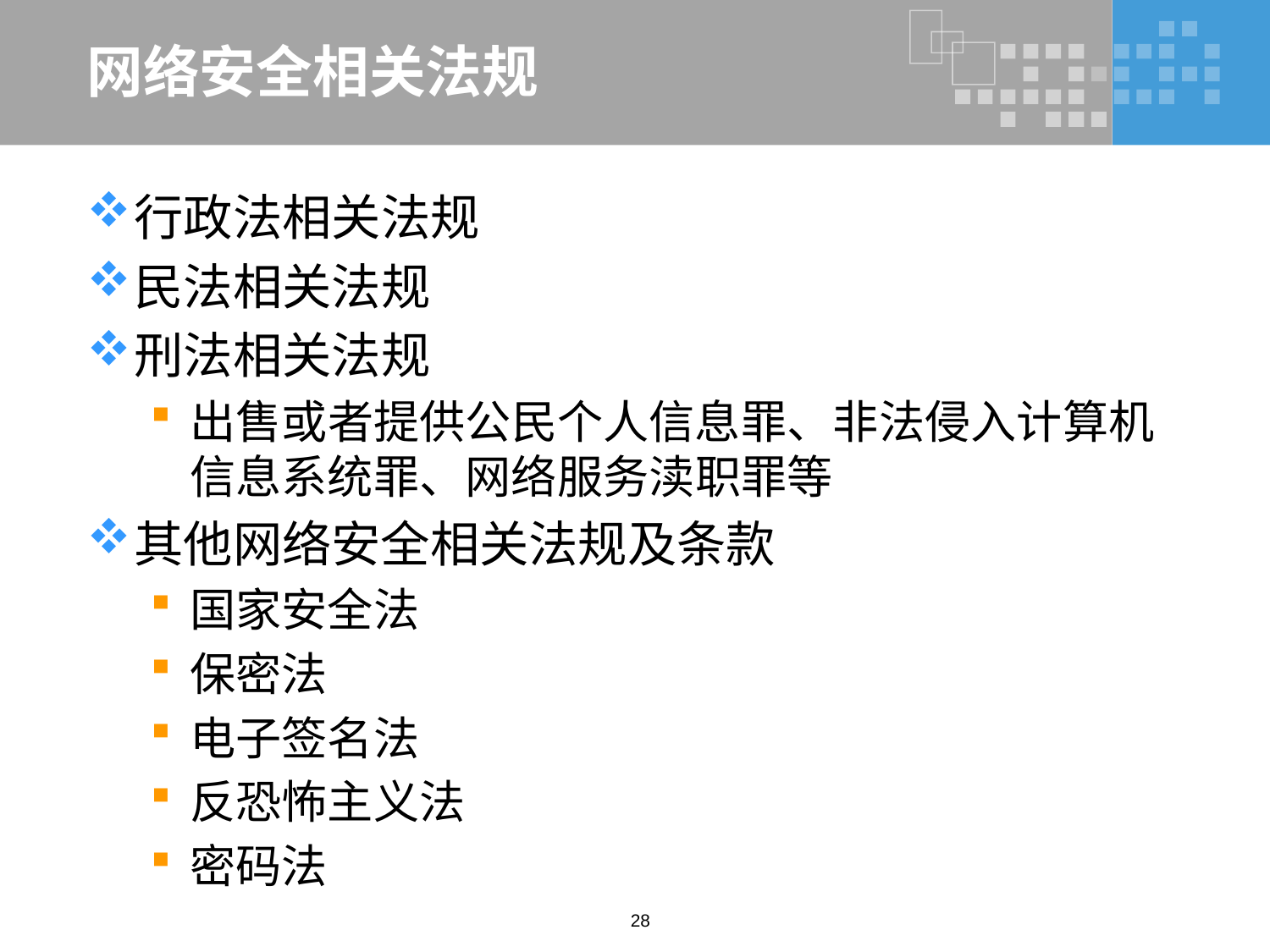

# 网络安全相关法规
行政法相关法规
民法相关法规
刑法相关法规
出售或者提供公民个人信息罪、非法侵入计算机信息系统罪、网络服务渎职罪等
其他网络安全相关法规及条款
国家安全法
保密法
电子签名法
反恐怖主义法
密码法

28